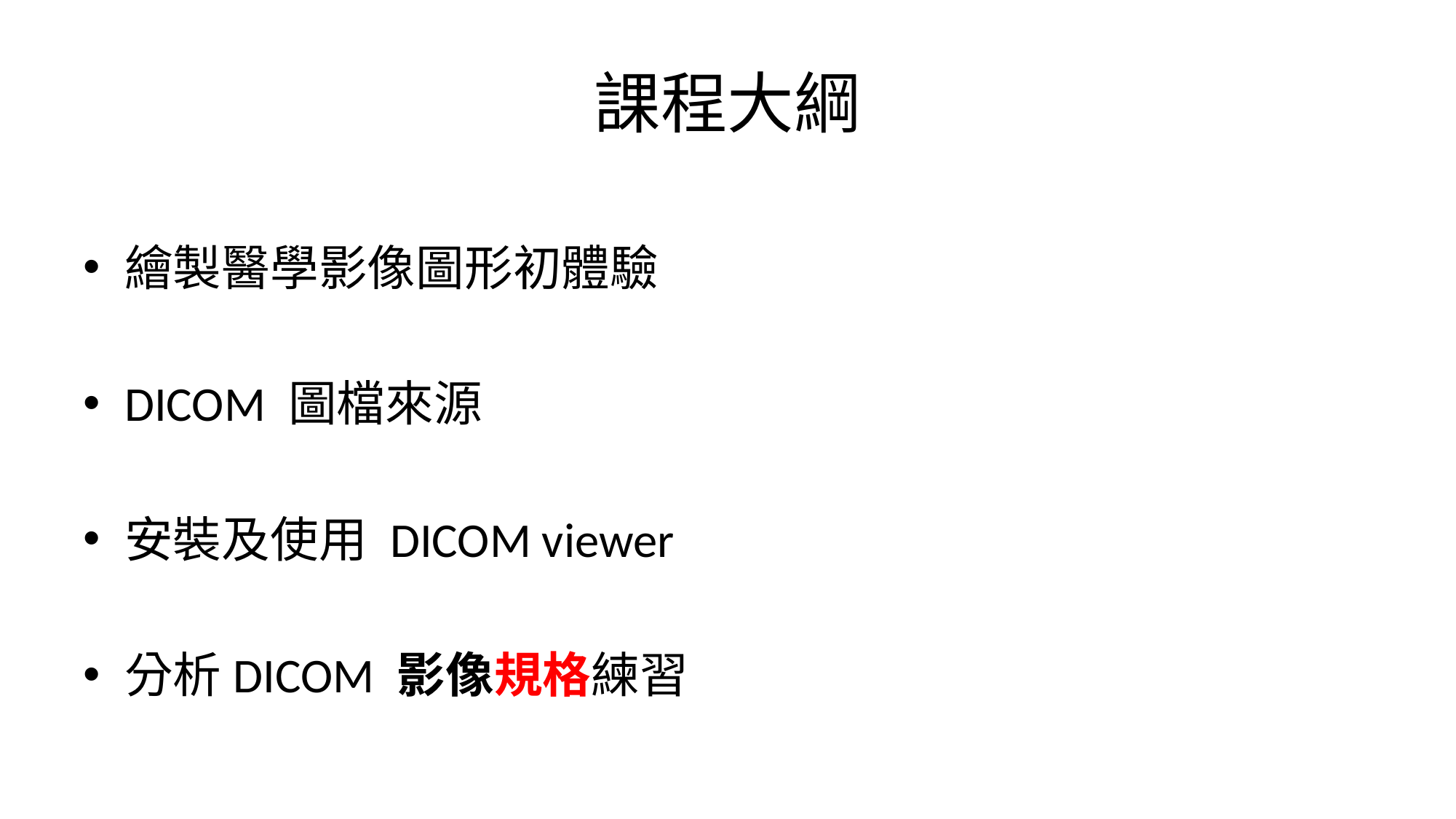

# 課程大綱
繪製醫學影像圖形初體驗

DICOM 圖檔來源

安裝及使用 DICOM viewer

分析DICOM 影像規格練習